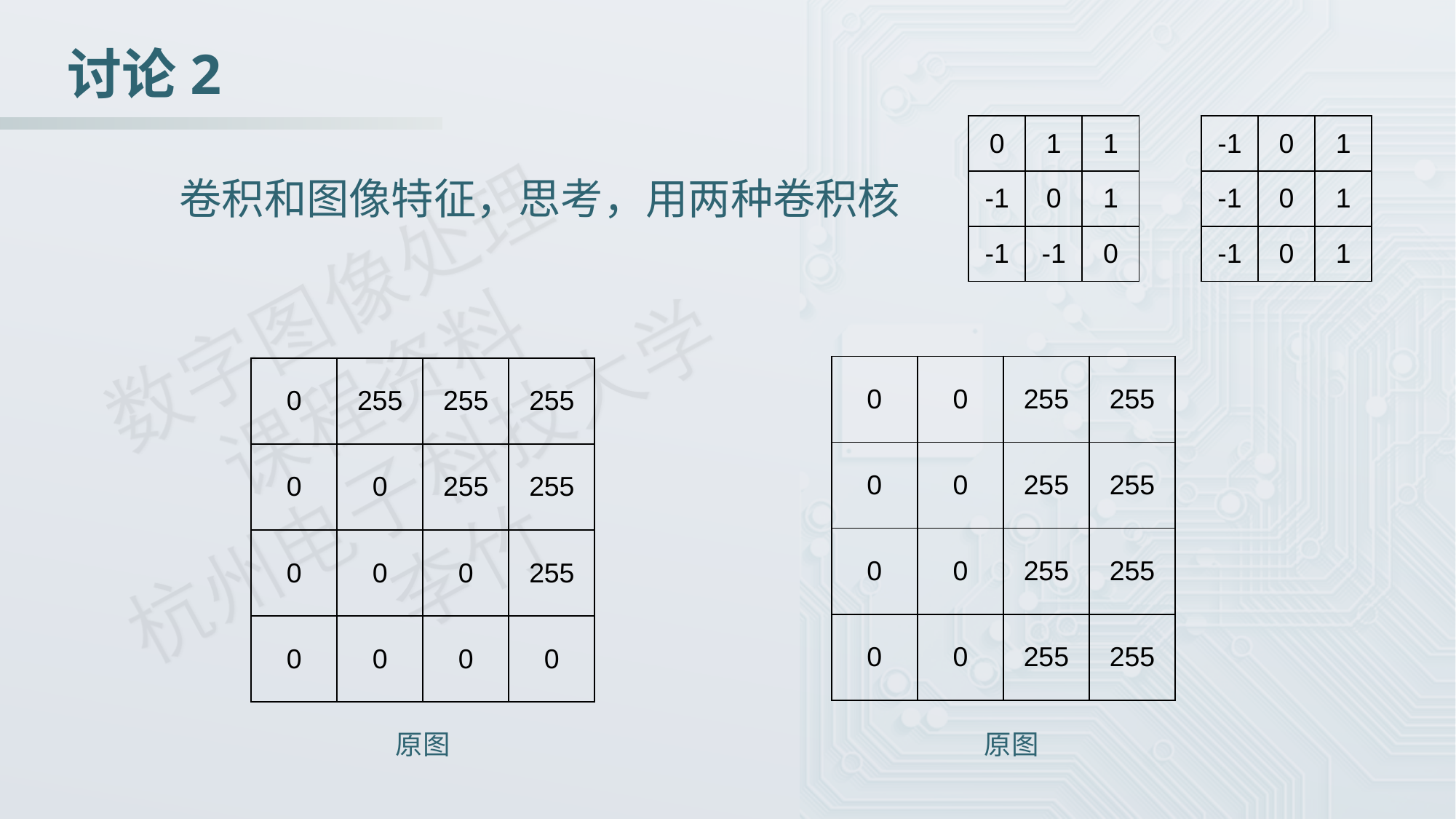

讨论2
| -1 | 0 | 1 |
| --- | --- | --- |
| -1 | 0 | 1 |
| -1 | 0 | 1 |
| 0 | 1 | 1 |
| --- | --- | --- |
| -1 | 0 | 1 |
| -1 | -1 | 0 |

卷积和图像特征，思考，用两种卷积核
| 0 | 0 | 255 | 255 |
| --- | --- | --- | --- |
| 0 | 0 | 255 | 255 |
| 0 | 0 | 255 | 255 |
| 0 | 0 | 255 | 255 |
| 0 | 255 | 255 | 255 |
| --- | --- | --- | --- |
| 0 | 0 | 255 | 255 |
| 0 | 0 | 0 | 255 |
| 0 | 0 | 0 | 0 |
原图
原图